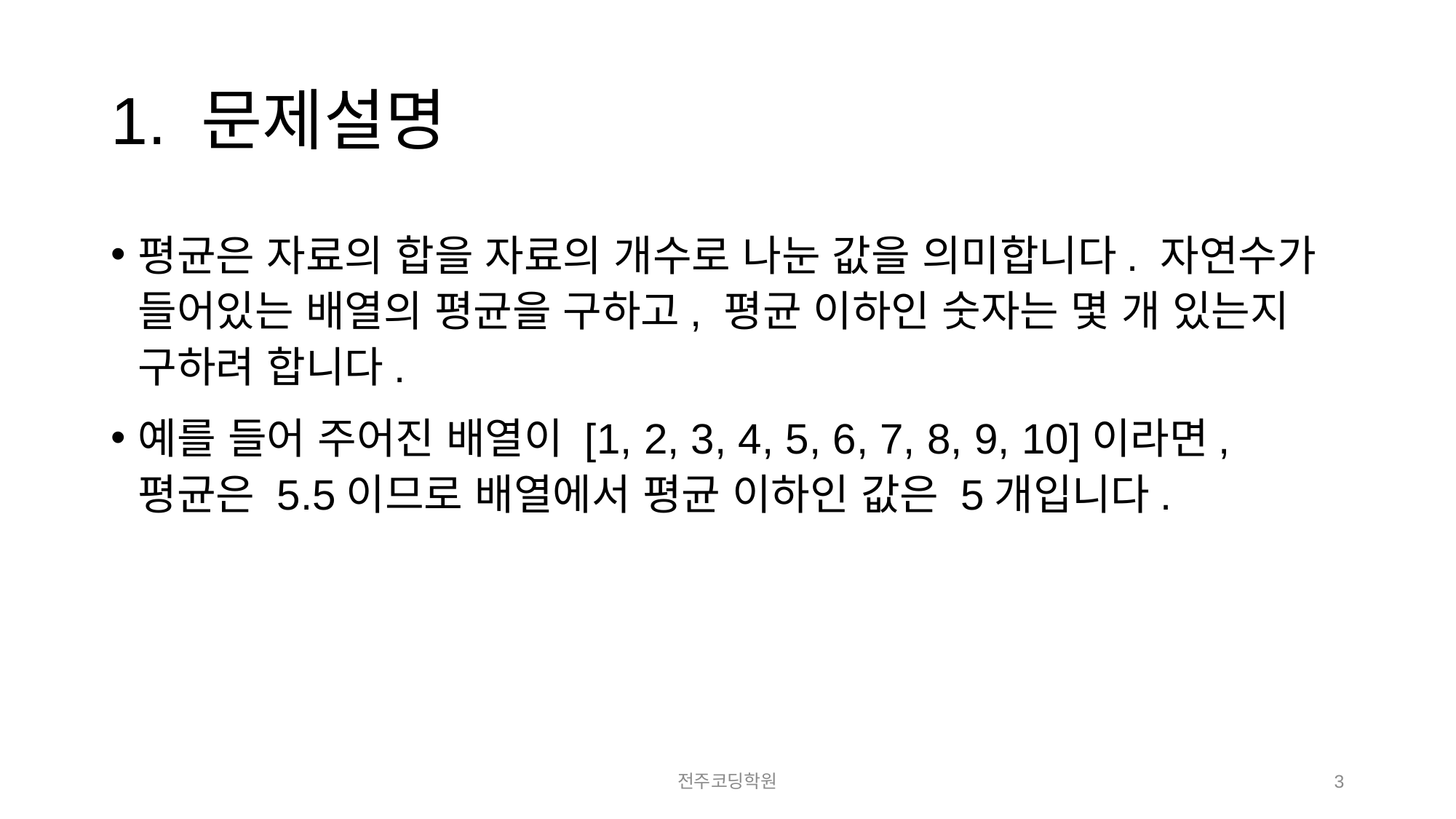

# 1. 문제설명
평균은 자료의 합을 자료의 개수로 나눈 값을 의미합니다. 자연수가 들어있는 배열의 평균을 구하고, 평균 이하인 숫자는 몇 개 있는지 구하려 합니다.
예를 들어 주어진 배열이 [1, 2, 3, 4, 5, 6, 7, 8, 9, 10]이라면, 평균은 5.5이므로 배열에서 평균 이하인 값은 5개입니다.
전주코딩학원
3